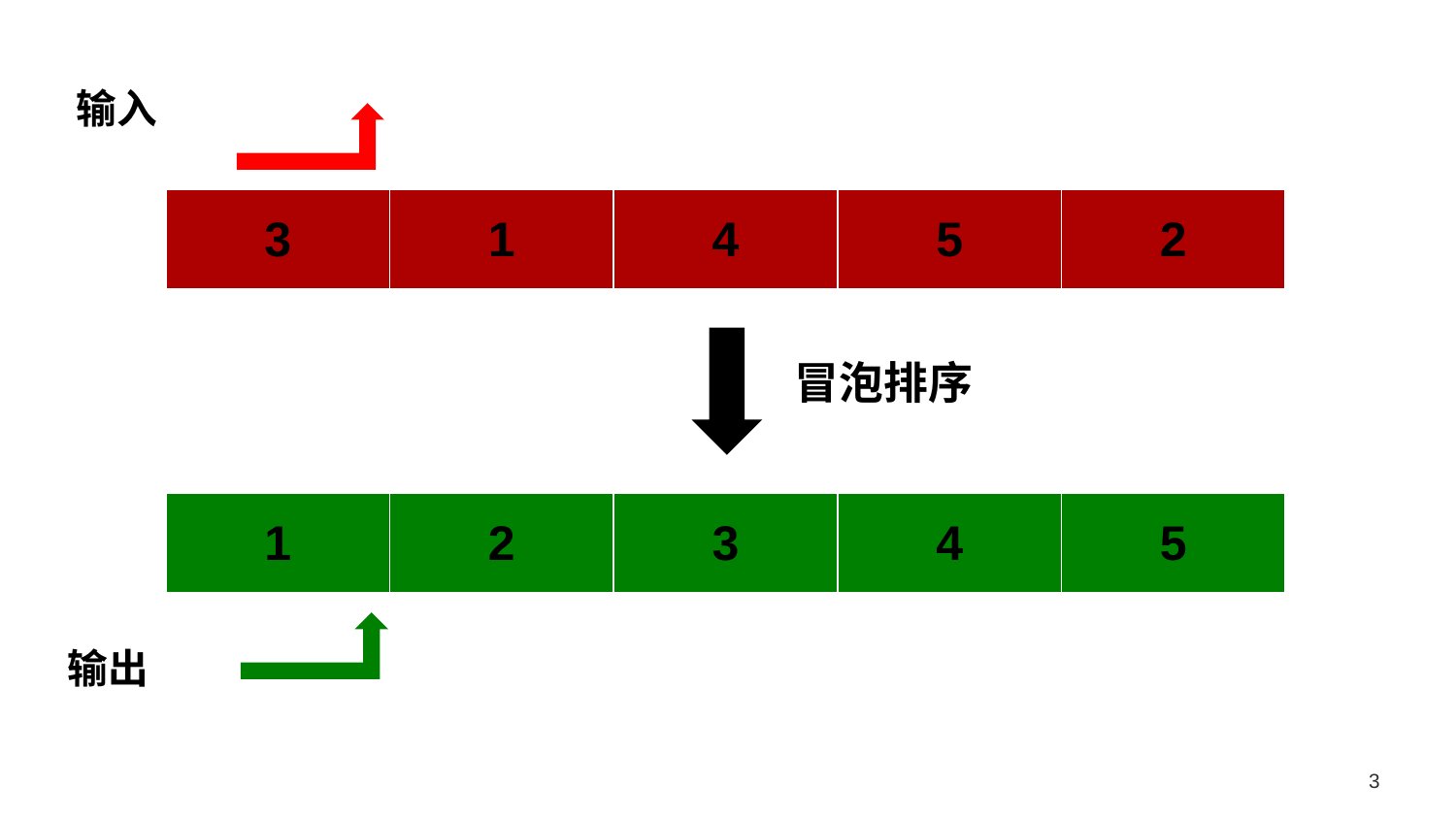

输入

| 3 | 1 | 4 | 5 | 2 |
| --- | --- | --- | --- | --- |

冒泡排序
| 1 | 2 | 3 | 4 | 5 |
| --- | --- | --- | --- | --- |
输出